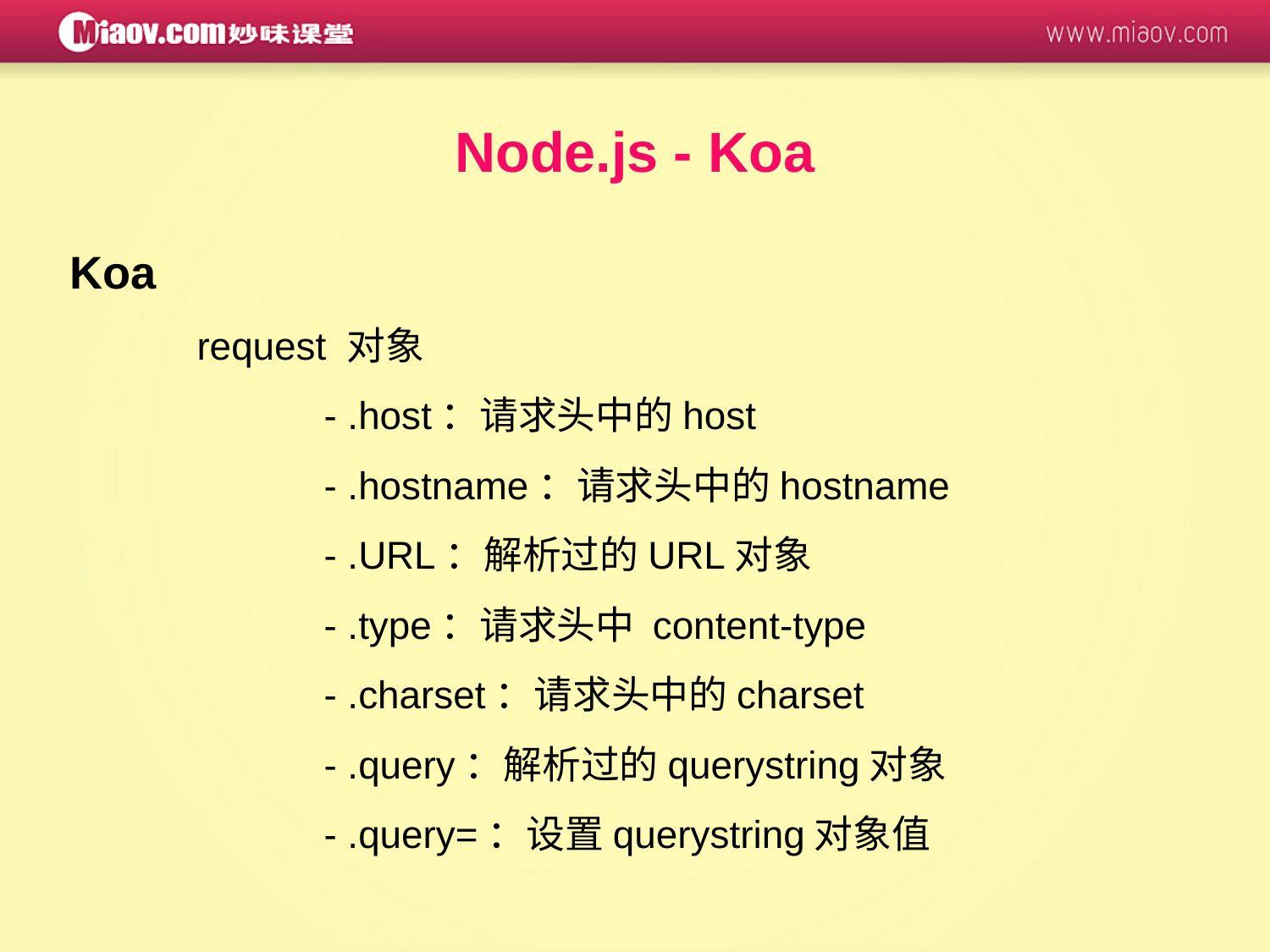

Node.js - Koa
Koa
	request 对象
		- .host：请求头中的host
		- .hostname：请求头中的hostname
		- .URL：解析过的URL对象
		- .type：请求头中 content-type
		- .charset：请求头中的charset
		- .query：解析过的querystring对象
		- .query=：设置querystring对象值